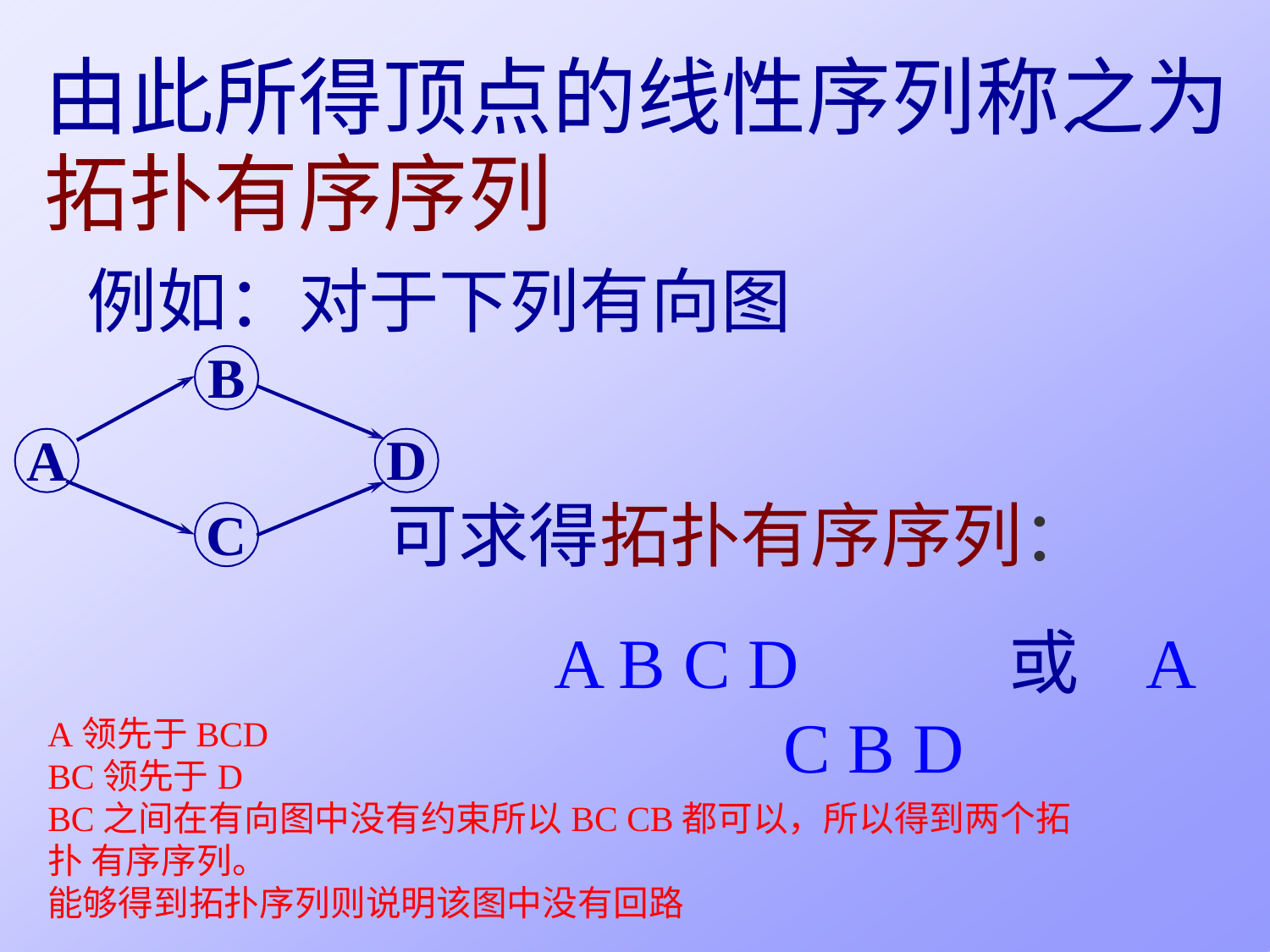

# 由此所得顶点的线性序列称之为 拓扑有序序列
例如：对于下列有向图
B

A
D
可求得拓扑有序序列：
A B C D	或	A C B D

C

A领先于BCD
BC领先于D
BC之间在有向图中没有约束所以BC CB都可以，所以得到两个拓扑 有序序列。
能够得到拓扑序列则说明该图中没有回路